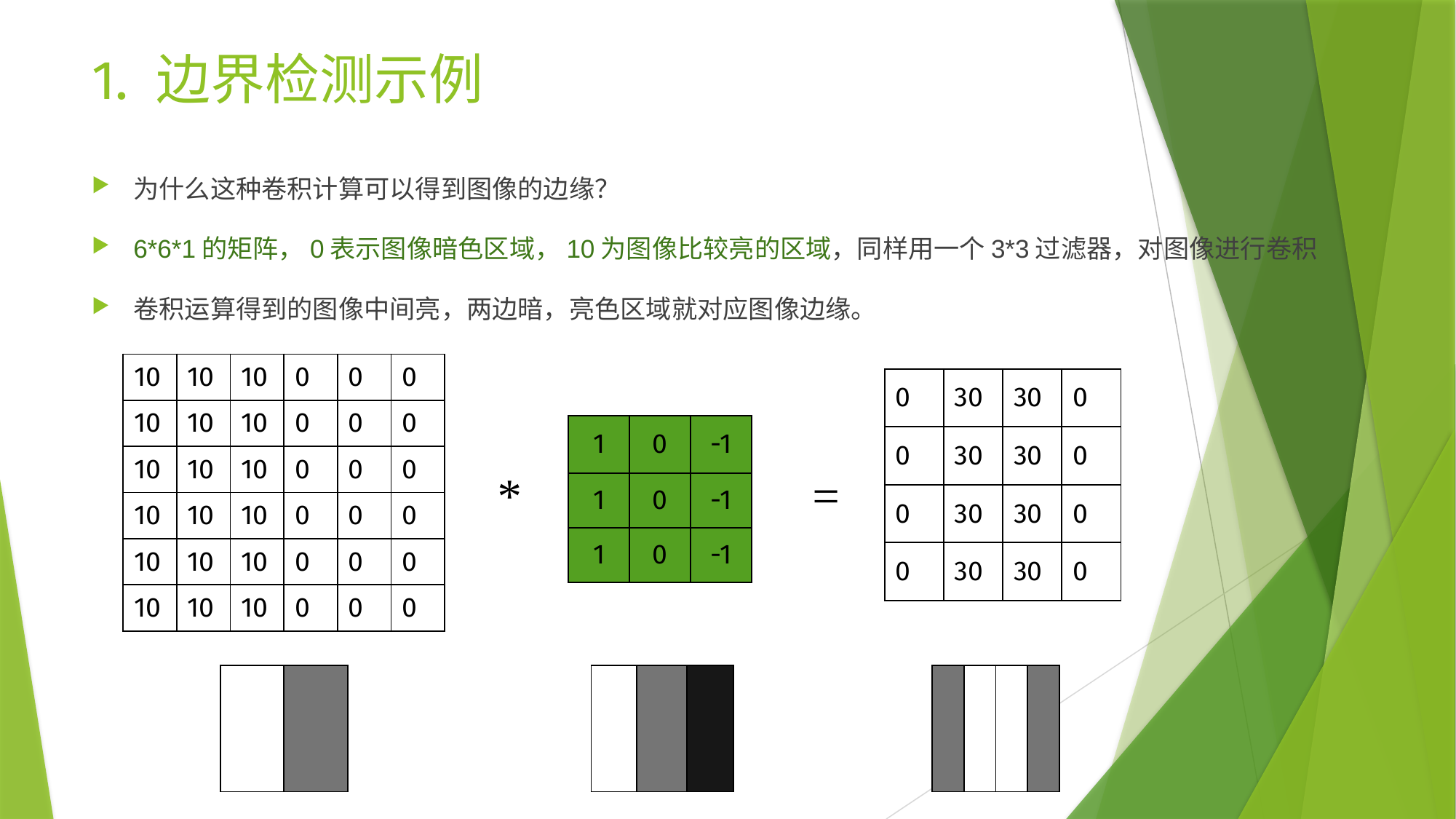

# 1. 边界检测示例
为什么这种卷积计算可以得到图像的边缘？
6*6*1的矩阵，0表示图像暗色区域，10为图像比较亮的区域，同样用一个3*3过滤器，对图像进行卷积
卷积运算得到的图像中间亮，两边暗，亮色区域就对应图像边缘。

| 10 | 10 | 10 | 0 | 0 | 0 |
| --- | --- | --- | --- | --- | --- |
| 10 | 10 | 10 | 0 | 0 | 0 |
| 10 | 10 | 10 | 0 | 0 | 0 |
| 10 | 10 | 10 | 0 | 0 | 0 |
| 10 | 10 | 10 | 0 | 0 | 0 |
| 10 | 10 | 10 | 0 | 0 | 0 |
| 0 | 30 | 30 | 0 |
| --- | --- | --- | --- |
| 0 | 30 | 30 | 0 |
| 0 | 30 | 30 | 0 |
| 0 | 30 | 30 | 0 |
| 1 | 0 | -1 |
| --- | --- | --- |
| 1 | 0 | -1 |
| 1 | 0 | -1 |
*
=
|  |  |
| --- | --- |
|  |  |  |
| --- | --- | --- |
|  |  |  |  |
| --- | --- | --- | --- |